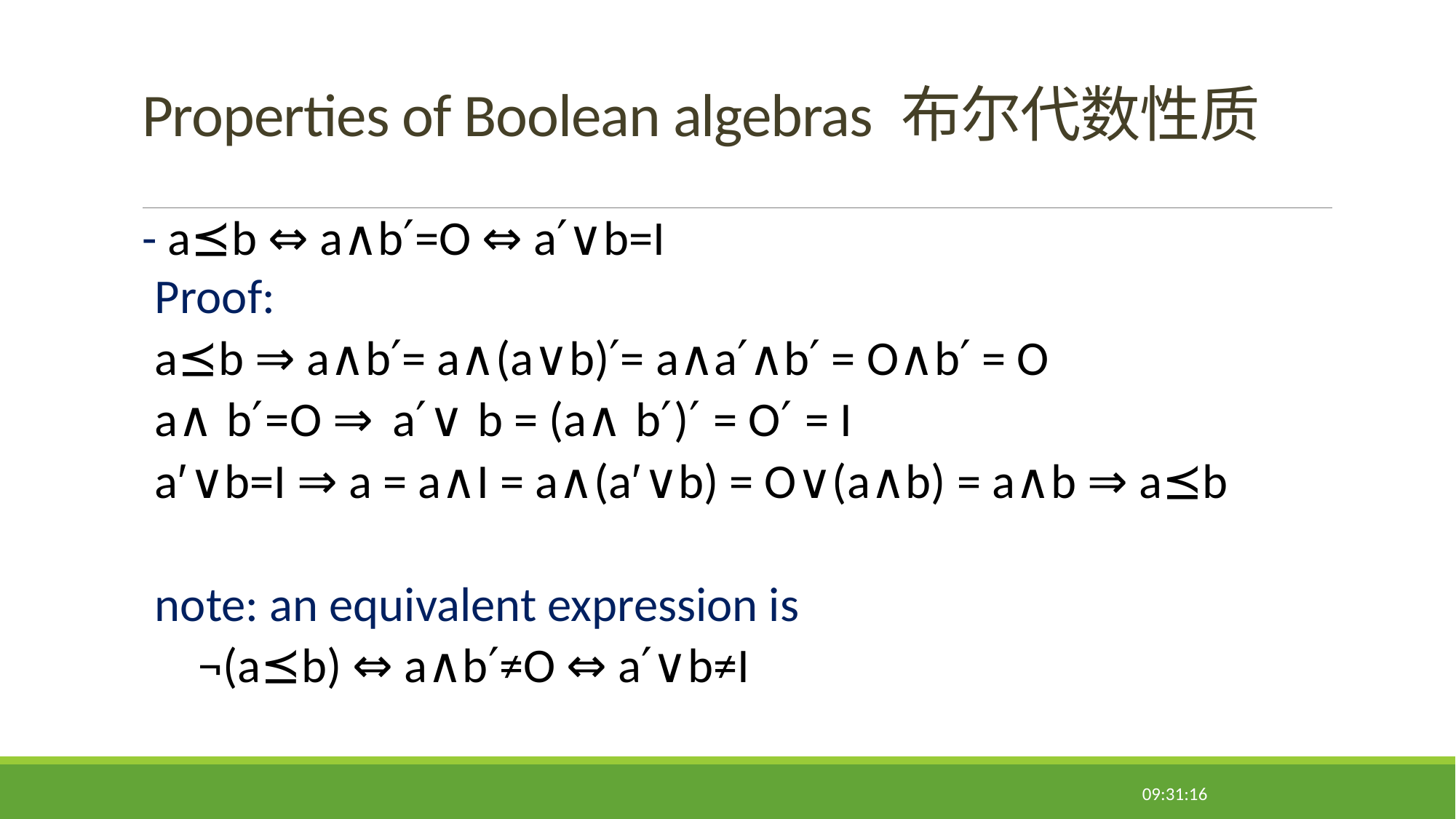

# Properties of Boolean algebras 布尔代数性质
- a⪯b ⇔ a∧b′=O ⇔ a′∨b=I
Proof:
a⪯b ⇒ a∧b′= a∧(a∨b)′= a∧a′∧b′ = O∧b′ = O
a∧b′=O ⇒ a′∨b = (a∧b′)′ = O′ = I
a′∨b=I ⇒ a = a∧I = a∧(a′∨b) = O∨(a∧b) = a∧b ⇒ a⪯b

note: an equivalent expression is
    ¬(a⪯b) ⇔ a∧b′≠O ⇔ a′∨b≠I
09:31:16